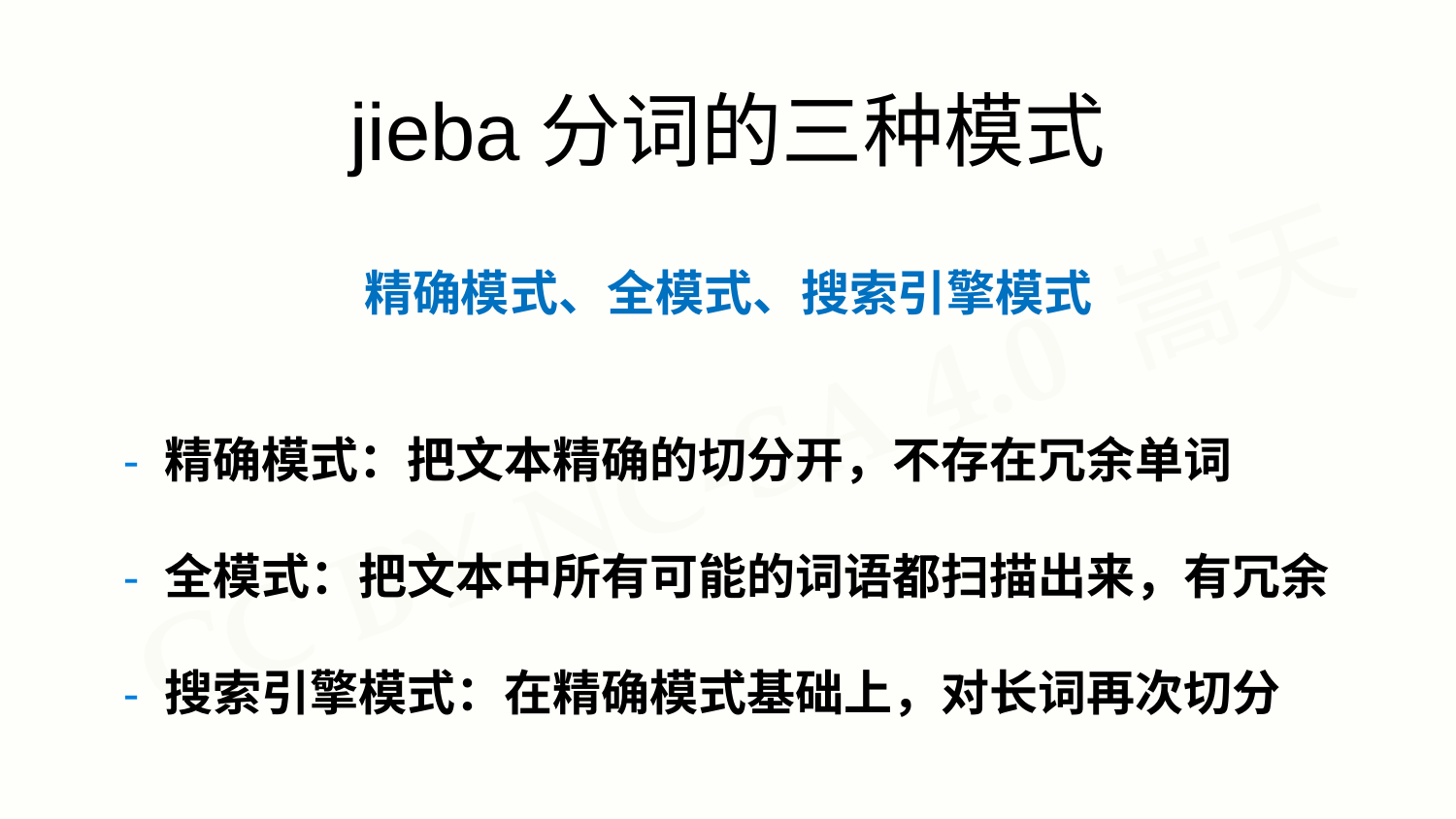

jieba分词的三种模式
精确模式、全模式、搜索引擎模式
- 精确模式：把文本精确的切分开，不存在冗余单词
- 全模式：把文本中所有可能的词语都扫描出来，有冗余
- 搜索引擎模式：在精确模式基础上，对长词再次切分